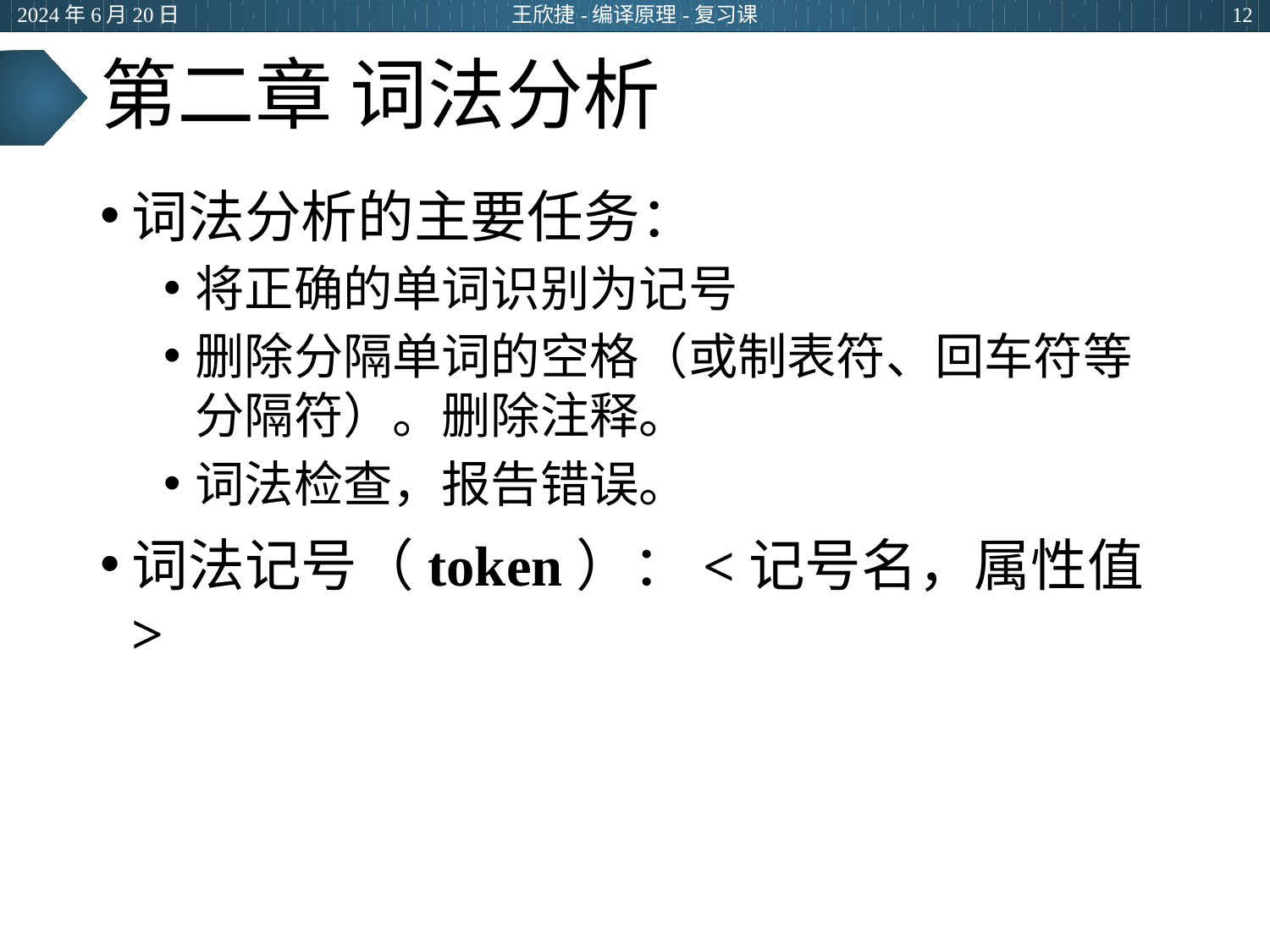

2024年6月20日
王欣捷-编译原理-复习课
12
# 第二章 词法分析
词法分析的主要任务：
将正确的单词识别为记号
删除分隔单词的空格（或制表符、回车符等分隔符）。删除注释。
词法检查，报告错误。
词法记号（token）：<记号名，属性值>